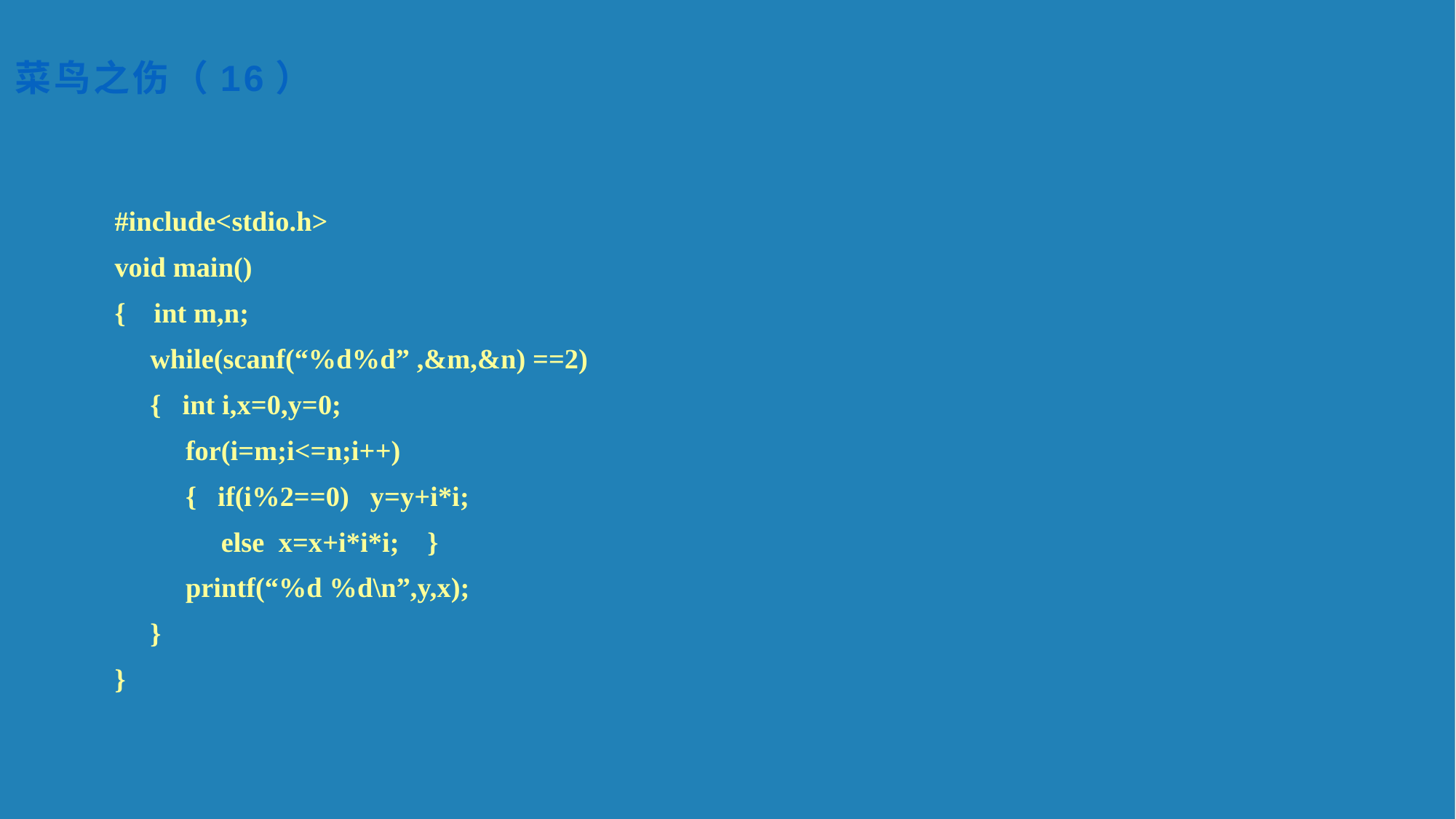

菜鸟之伤（16）
#include<stdio.h>
void main()
{    int m,n;
     while(scanf(“%d%d” ,&m,&n) ==2)
     {   int i,x=0,y=0;
          for(i=m;i<=n;i++)
          {   if(i%2==0)   y=y+i*i;
               else  x=x+i*i*i;    }
          printf(“%d %d\n”,y,x);
     }
}

119